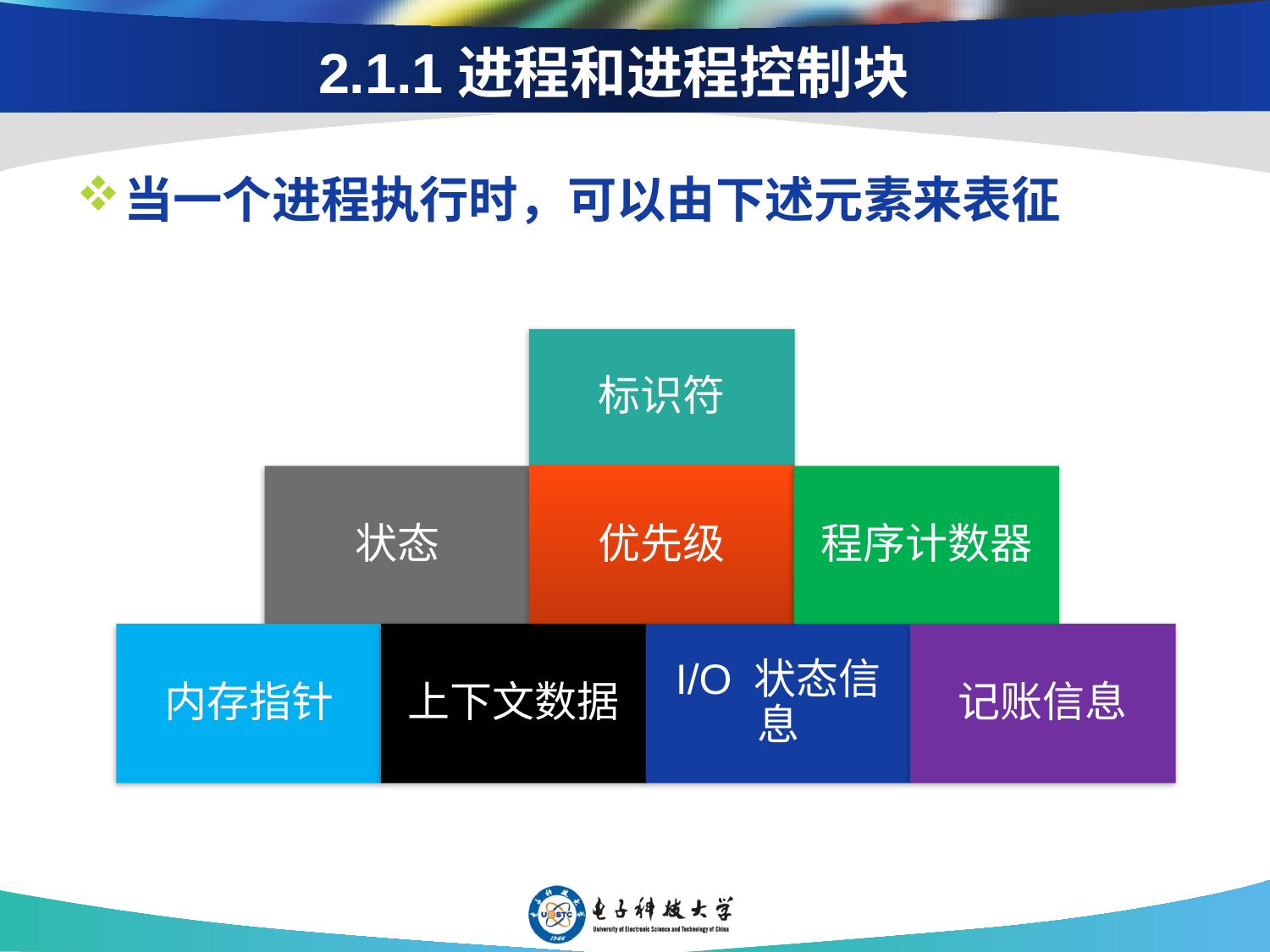

# 2.1.1进程和进程控制块
当一个进程执行时，可以由下述元素来表征
标识符
状态
优先级
程序计数器
内存指针
上下文数据
I/O 状态信息
记账信息